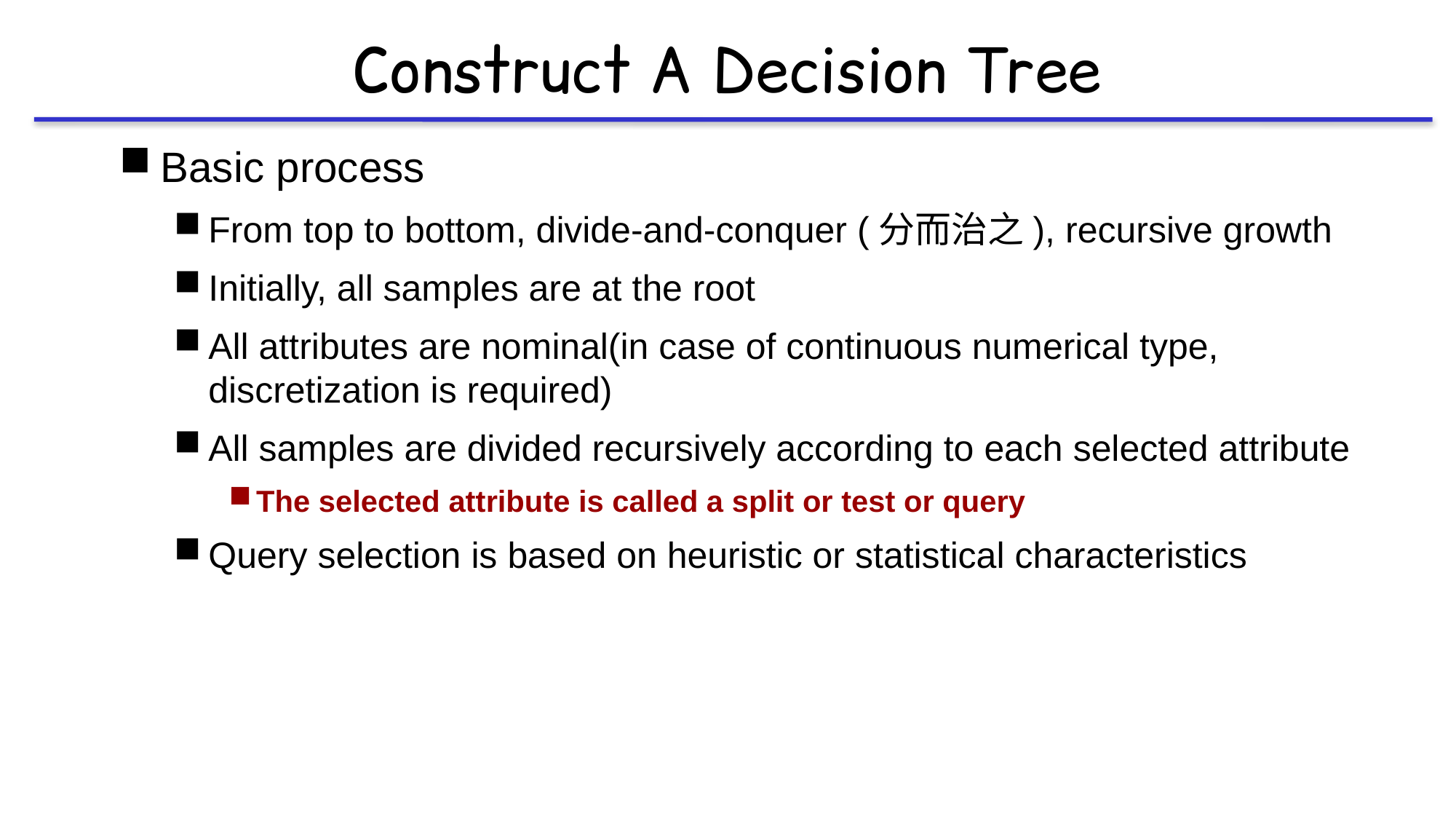

# Construct A Decision Tree
Basic process
From top to bottom, divide-and-conquer (分而治之), recursive growth
Initially, all samples are at the root
All attributes are nominal(in case of continuous numerical type, discretization is required)
All samples are divided recursively according to each selected attribute
The selected attribute is called a split or test or query
Query selection is based on heuristic or statistical characteristics